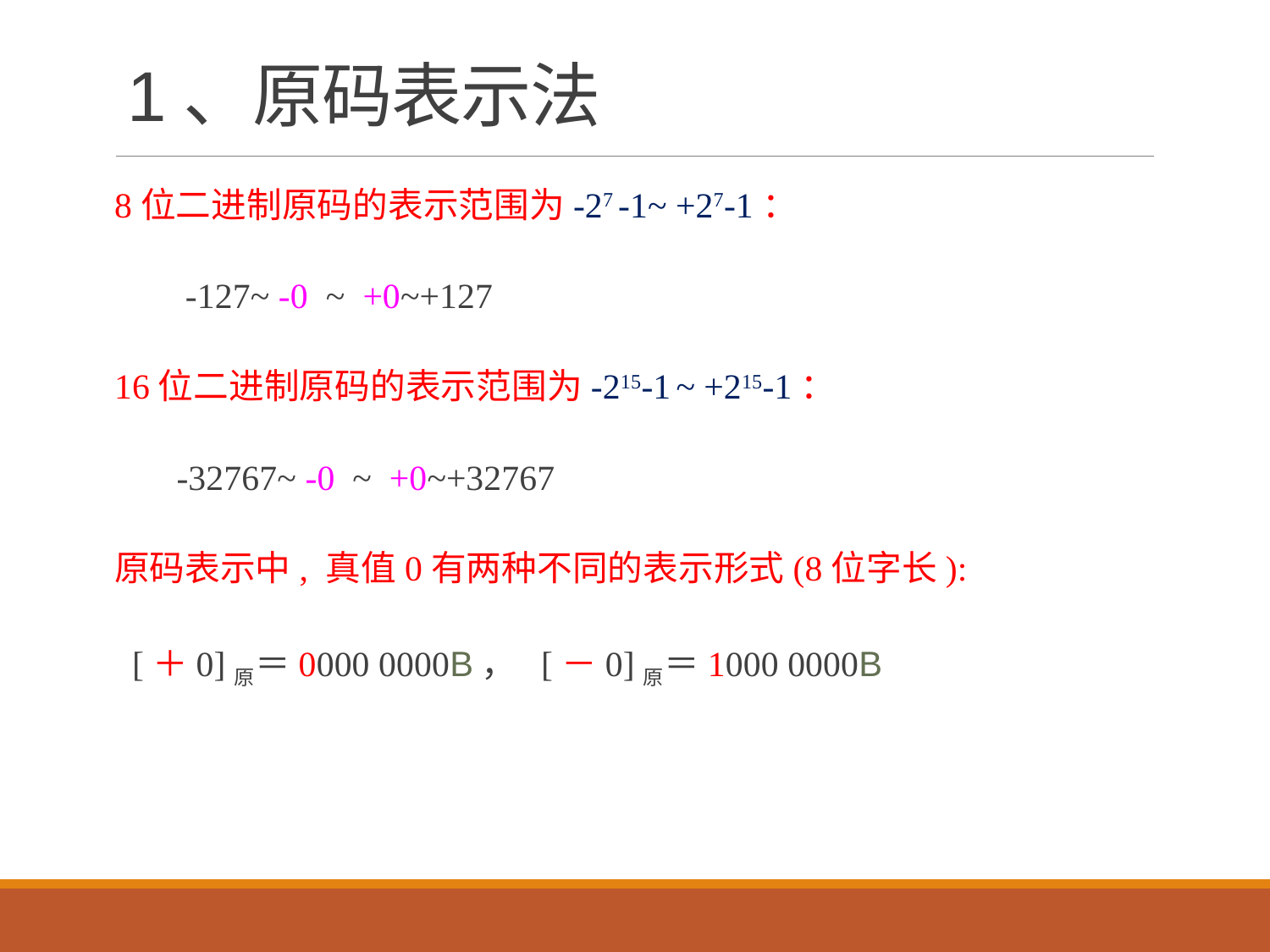

# 1、原码表示法
8位二进制原码的表示范围为-27 -1~ +27-1：
        -127~ -0  ~  +0~+127
16位二进制原码的表示范围为-215-1 ~ +215-1：
       -32767~ -0  ~  +0~+32767
原码表示中, 真值0有两种不同的表示形式(8位字长):
  [＋0]原＝0000 0000B，  [－0]原＝1000 0000B